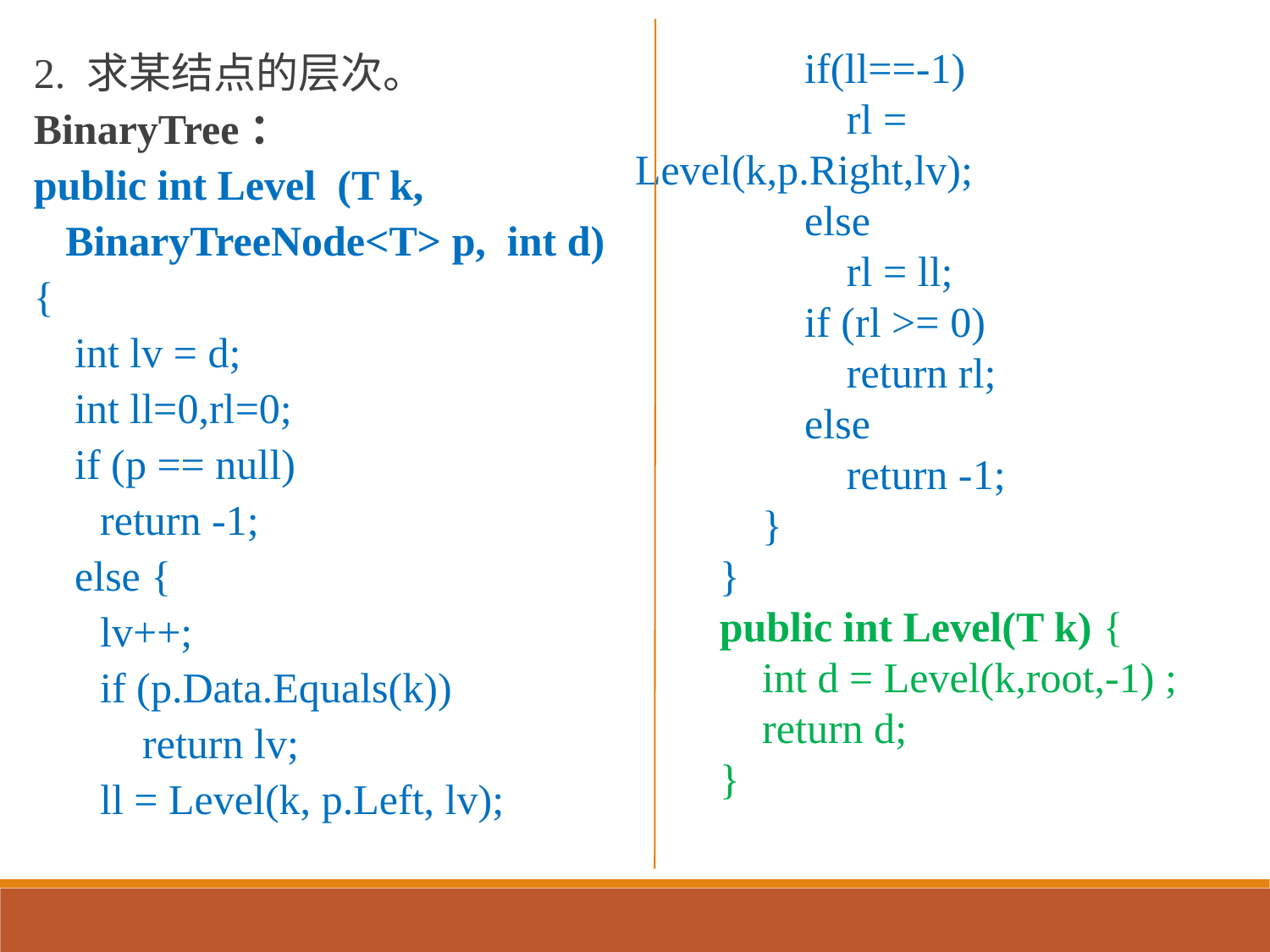

2. 求某结点的层次。
BinaryTree：
public int Level  (T k,
   BinaryTreeNode<T> p,  int d)
{
int lv = d;
int ll=0,rl=0;
if (p == null)
return -1;
else {
lv++;
if (p.Data.Equals(k))
    return lv;
ll = Level(k, p.Left, lv);
                if(ll==-1)
                    rl = Level(k,p.Right,lv);
                else
                    rl = ll;
                if (rl >= 0)
                    return rl;
                else
                    return -1;
            }
        }
        public int Level(T k) {
            int d = Level(k,root,-1) ;
            return d;
        }